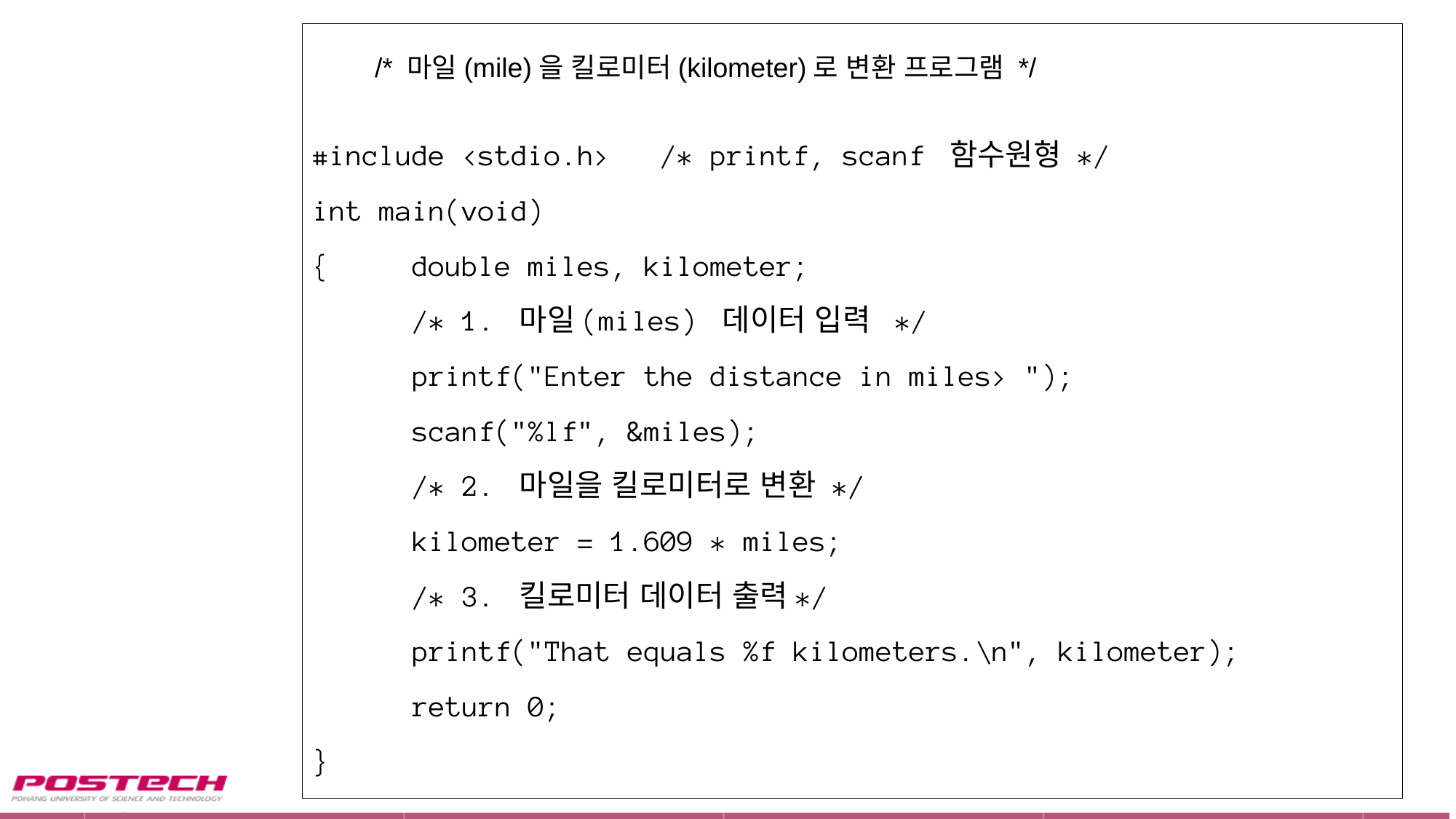

#include <stdio.h>   /* printf, scanf 함수원형 */
int main(void)
{     double miles, kilometer;
      /* 1. 마일(miles) 데이터 입력  */
      printf("Enter the distance in miles> ");
      scanf("%lf", &miles);
      /* 2. 마일을 킬로미터로 변환 */
      kilometer = 1.609 * miles;
      /* 3. 킬로미터 데이터 출력*/
      printf("That equals %f kilometers.\n", kilometer);
      return 0;
}
/* 마일(mile)을 킬로미터(kilometer)로 변환 프로그램 */